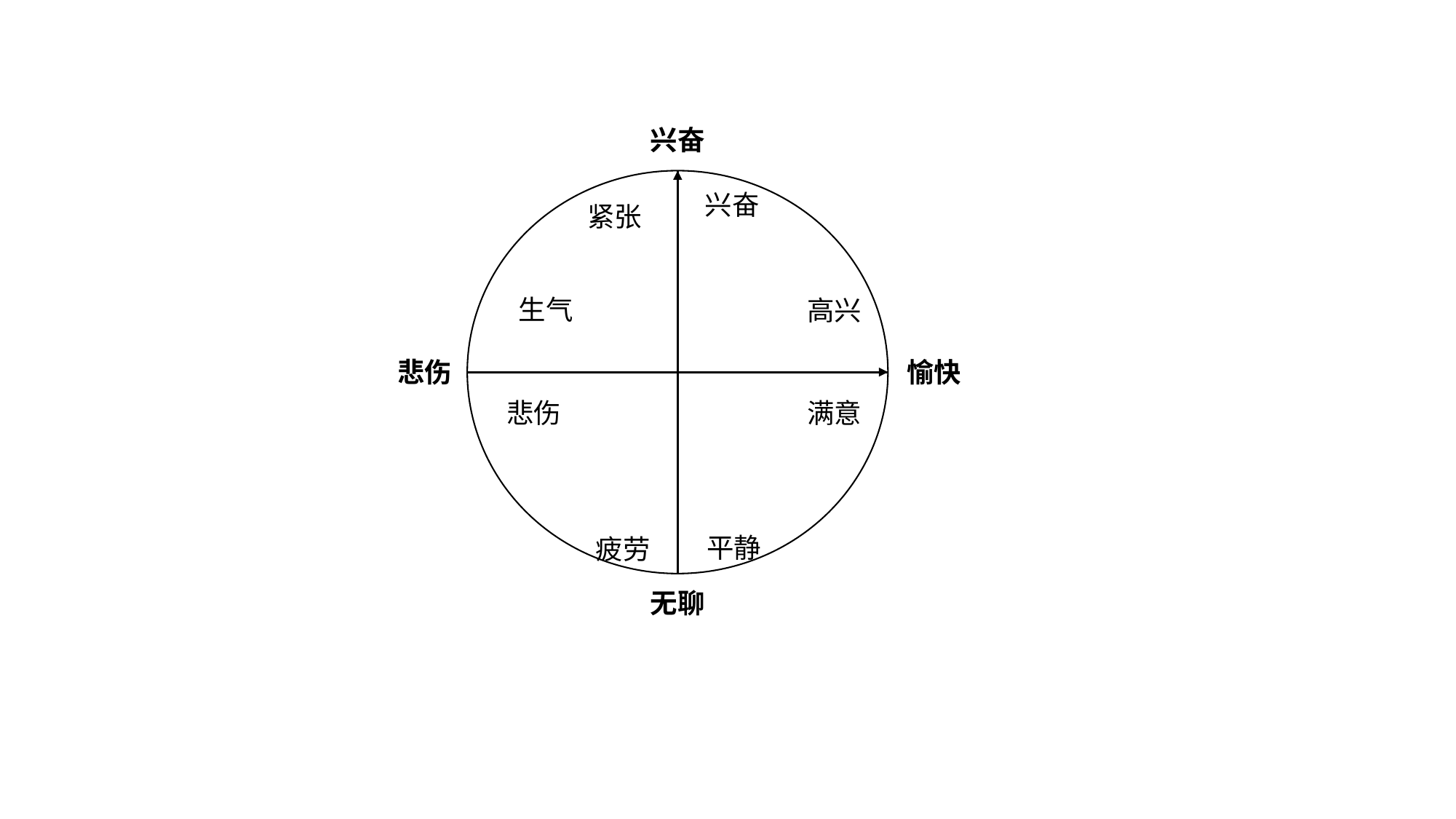

兴奋

兴奋
紧张
生气
高兴
悲伤
愉快
悲伤
满意
平静
疲劳
无聊